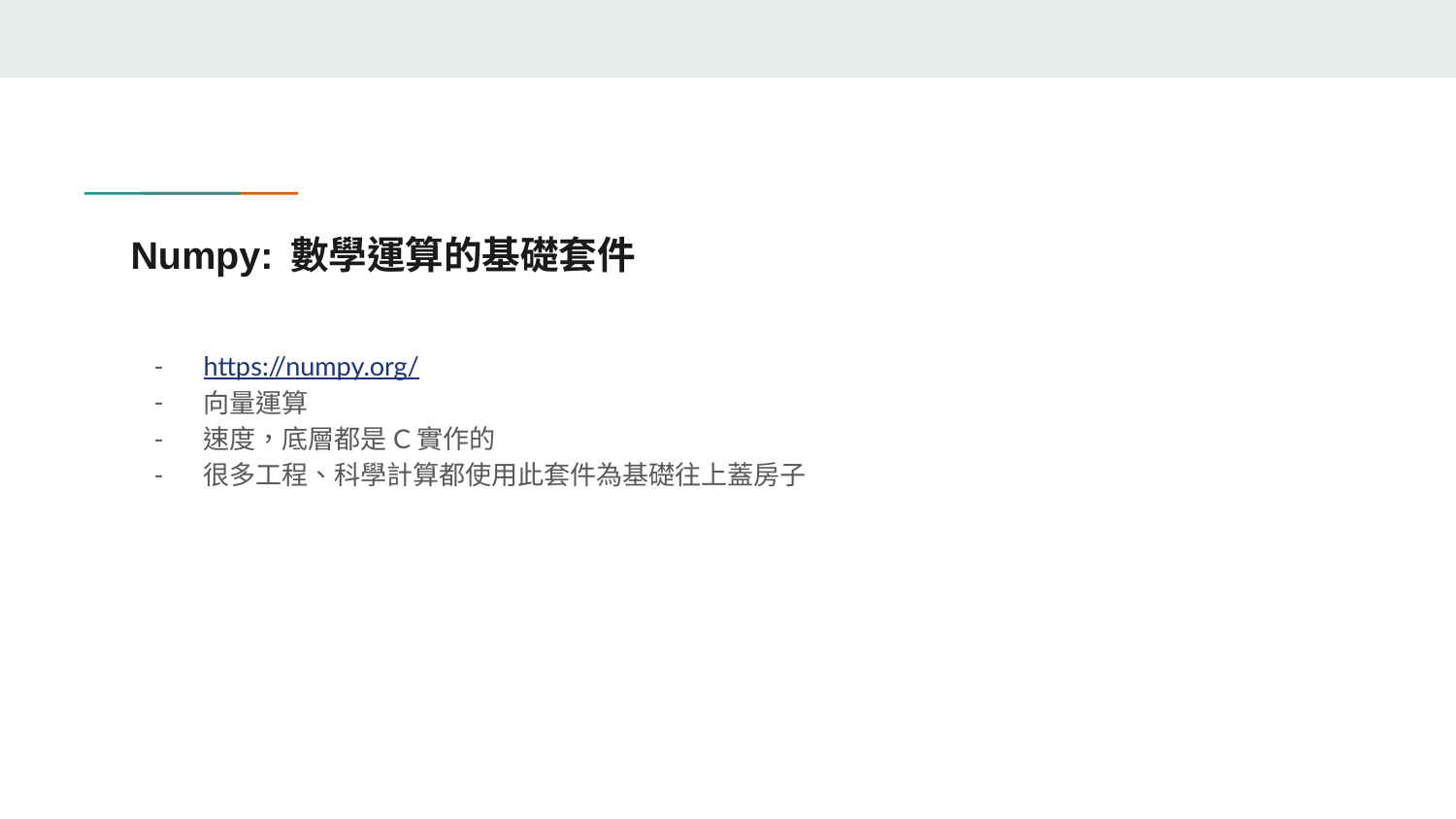

# Numpy: 數學運算的基礎套件
https://numpy.org/
向量運算
速度，底層都是C實作的
很多工程、科學計算都使用此套件為基礎往上蓋房子